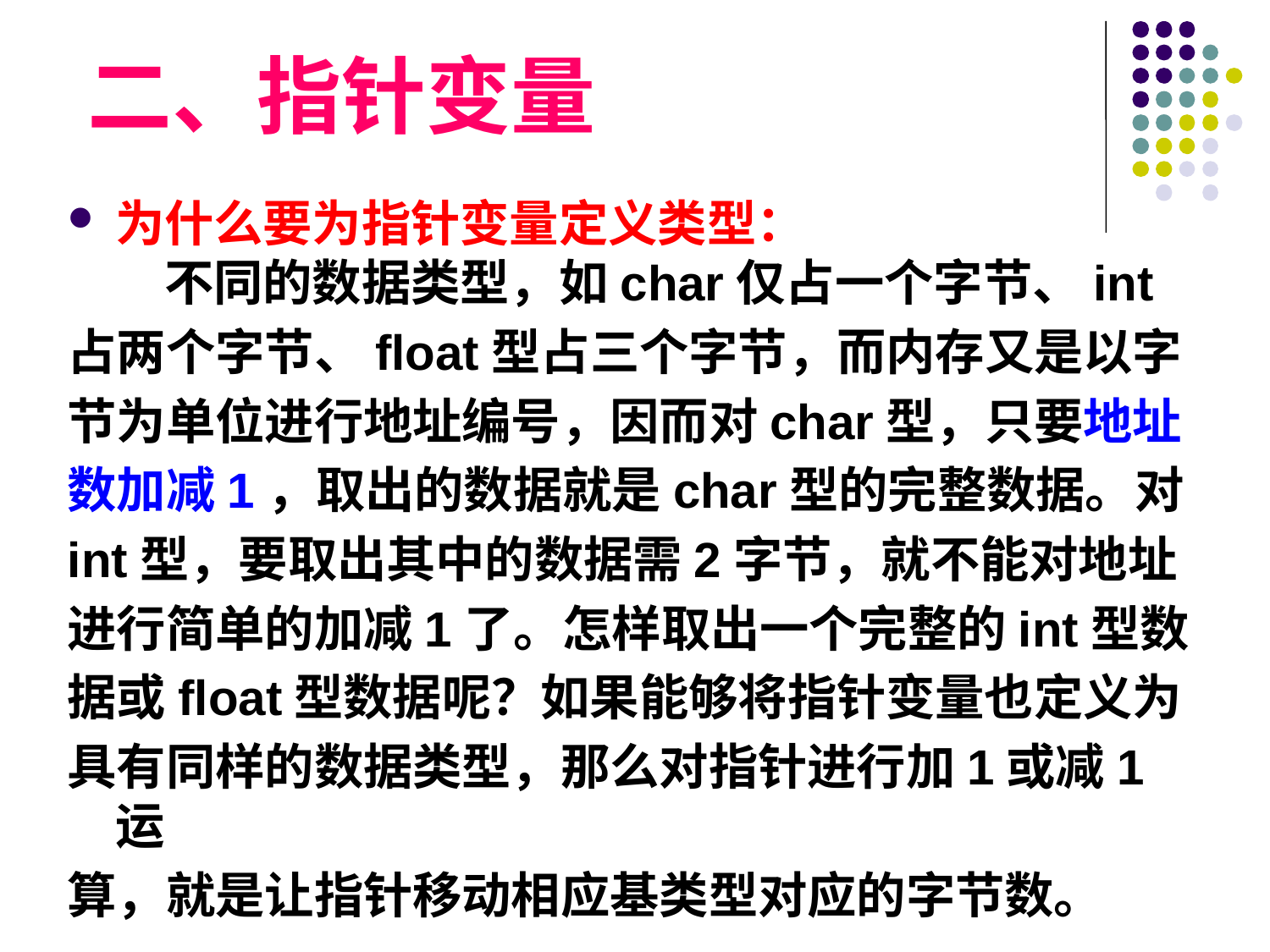

# 二、指针变量
为什么要为指针变量定义类型：
　不同的数据类型，如char仅占一个字节、int
占两个字节、float型占三个字节，而内存又是以字
节为单位进行地址编号，因而对char型，只要地址
数加减1，取出的数据就是char型的完整数据。对
int型，要取出其中的数据需2字节，就不能对地址
进行简单的加减1了。怎样取出一个完整的int型数
据或float型数据呢？如果能够将指针变量也定义为
具有同样的数据类型，那么对指针进行加1或减1运
算，就是让指针移动相应基类型对应的字节数。